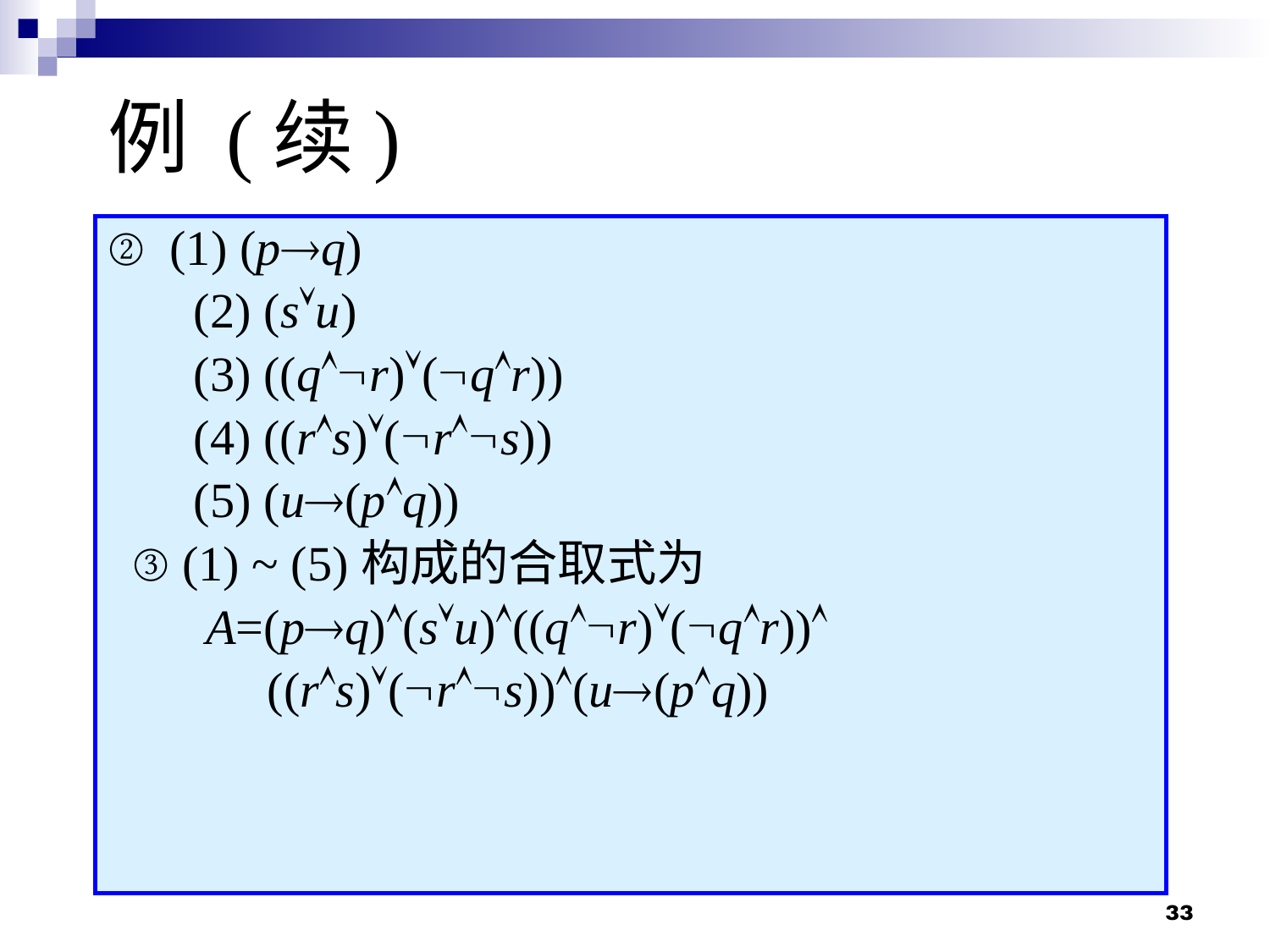

# 例 (续)
②  (1) (p→q)
       (2) (s∨u)
       (3) ((q∧¬r)∨(¬q∧r))
       (4) ((r∧s)∨(¬r∧¬s))
       (5) (u→(p∧q))
  ③ (1) ~ (5)构成的合取式为
        A=(p→q)∧(s∨u)∧((q∧¬r)∨(¬q∧r))∧
             ((r∧s)∨(¬r∧¬s))∧(u→(p∧q))
33